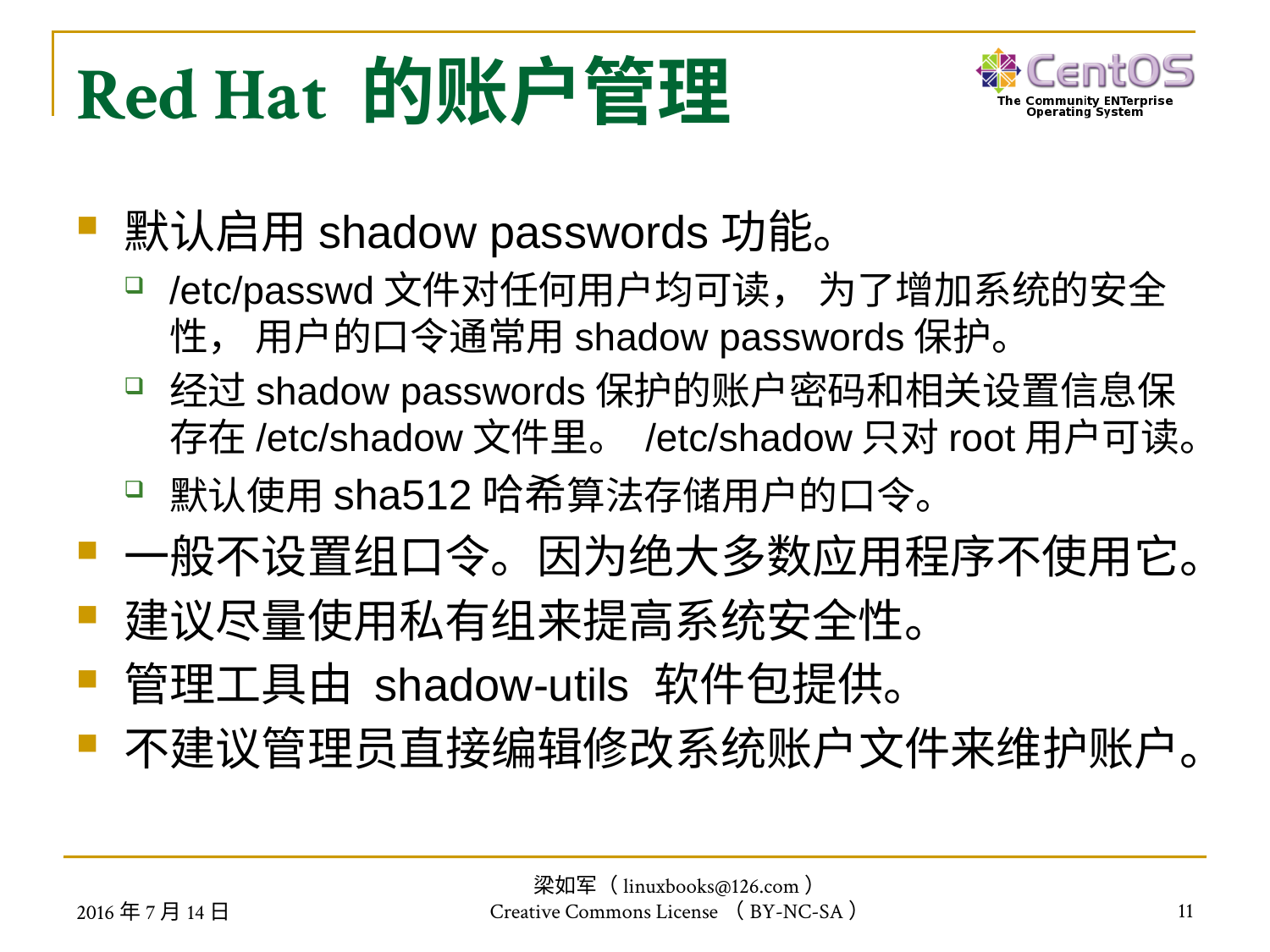

# Red Hat 的账户管理
默认启用shadow passwords功能。
/etc/passwd文件对任何用户均可读， 为了增加系统的安全性， 用户的口令通常用shadow passwords保护。
经过shadow passwords保护的账户密码和相关设置信息保存在/etc/shadow文件里。 /etc/shadow只对root用户可读。
默认使用sha512哈希算法存储用户的口令。
一般不设置组口令。因为绝大多数应用程序不使用它。
建议尽量使用私有组来提高系统安全性。
管理工具由 shadow-utils 软件包提供。
不建议管理员直接编辑修改系统账户文件来维护账户。
梁如军（linuxbooks@126.com）
Creative Commons License（BY-NC-SA）
2016年7月14日
11